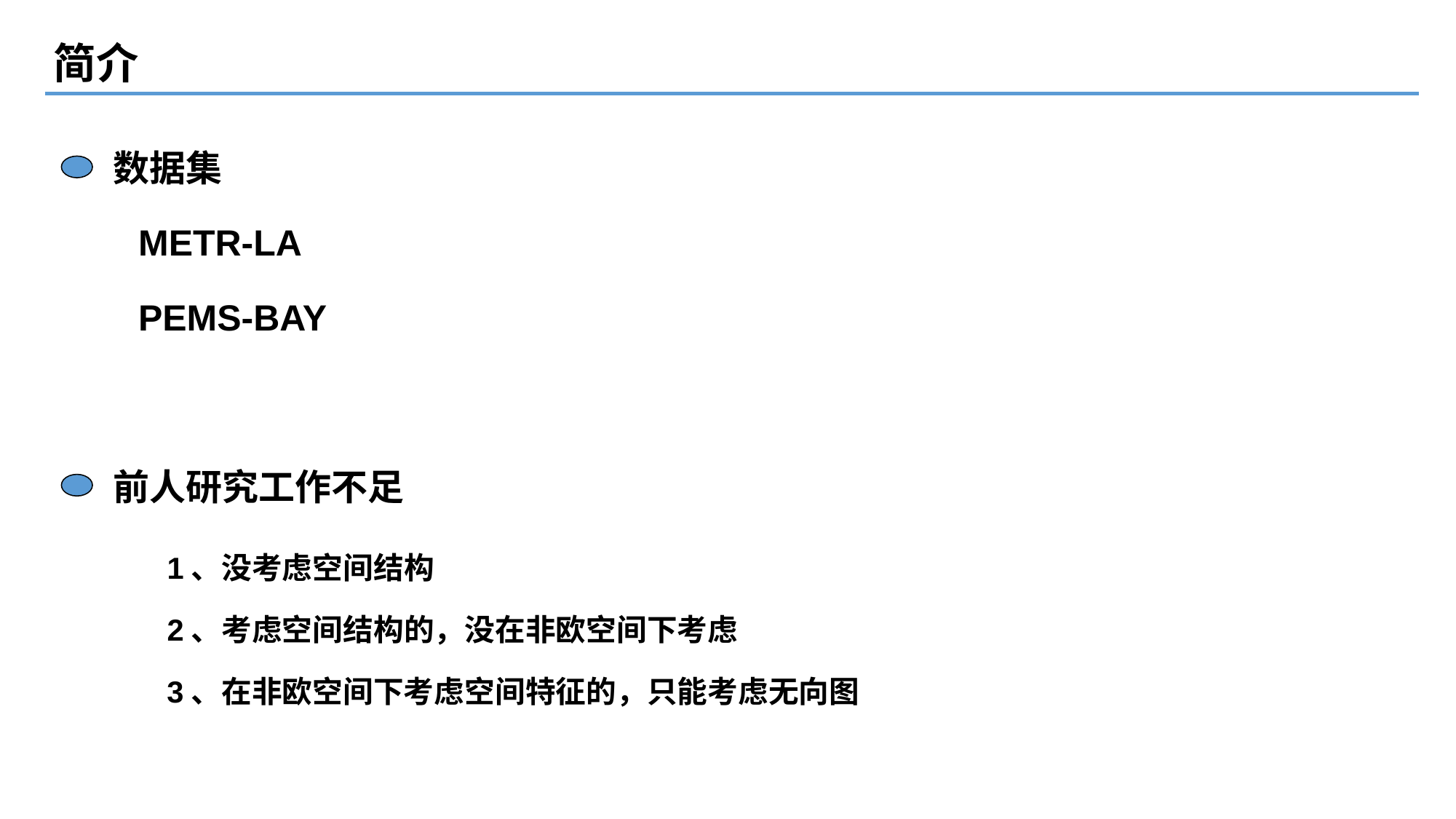

简介
数据集

METR-LA
PEMS-BAY
前人研究工作不足

1、没考虑空间结构
2、考虑空间结构的，没在非欧空间下考虑
3、在非欧空间下考虑空间特征的，只能考虑无向图